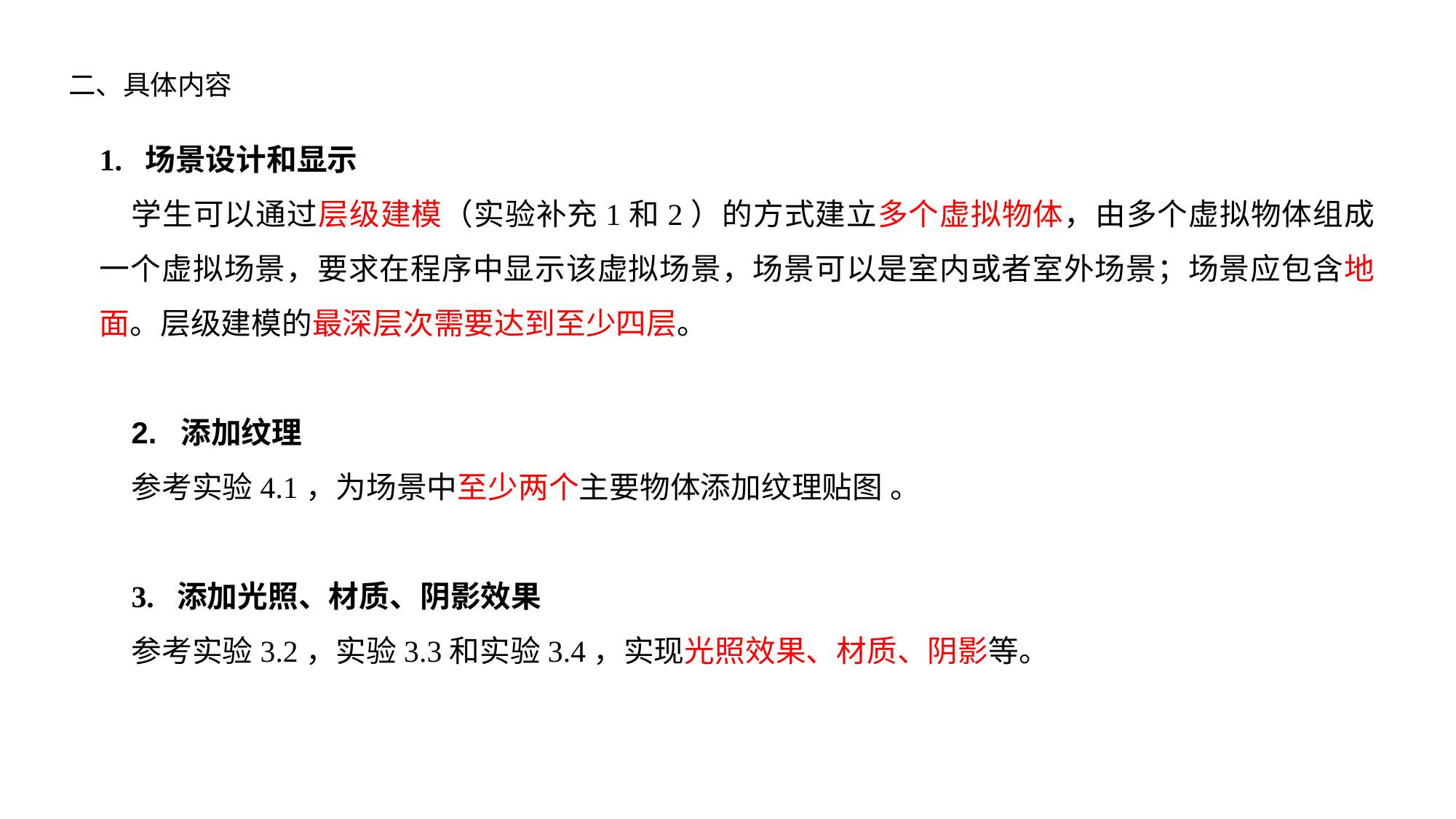

二、具体内容
1.  场景设计和显示
学生可以通过层级建模（实验补充1和2）的方式建立多个虚拟物体，由多个虚拟物体组成一个虚拟场景，要求在程序中显示该虚拟场景，场景可以是室内或者室外场景；场景应包含地面。层级建模的最深层次需要达到至少四层。

2.  添加纹理
参考实验4.1，为场景中至少两个主要物体添加纹理贴图 。

3.  添加光照、材质、阴影效果
参考实验3.2，实验3.3和实验3.4，实现光照效果、材质、阴影等。